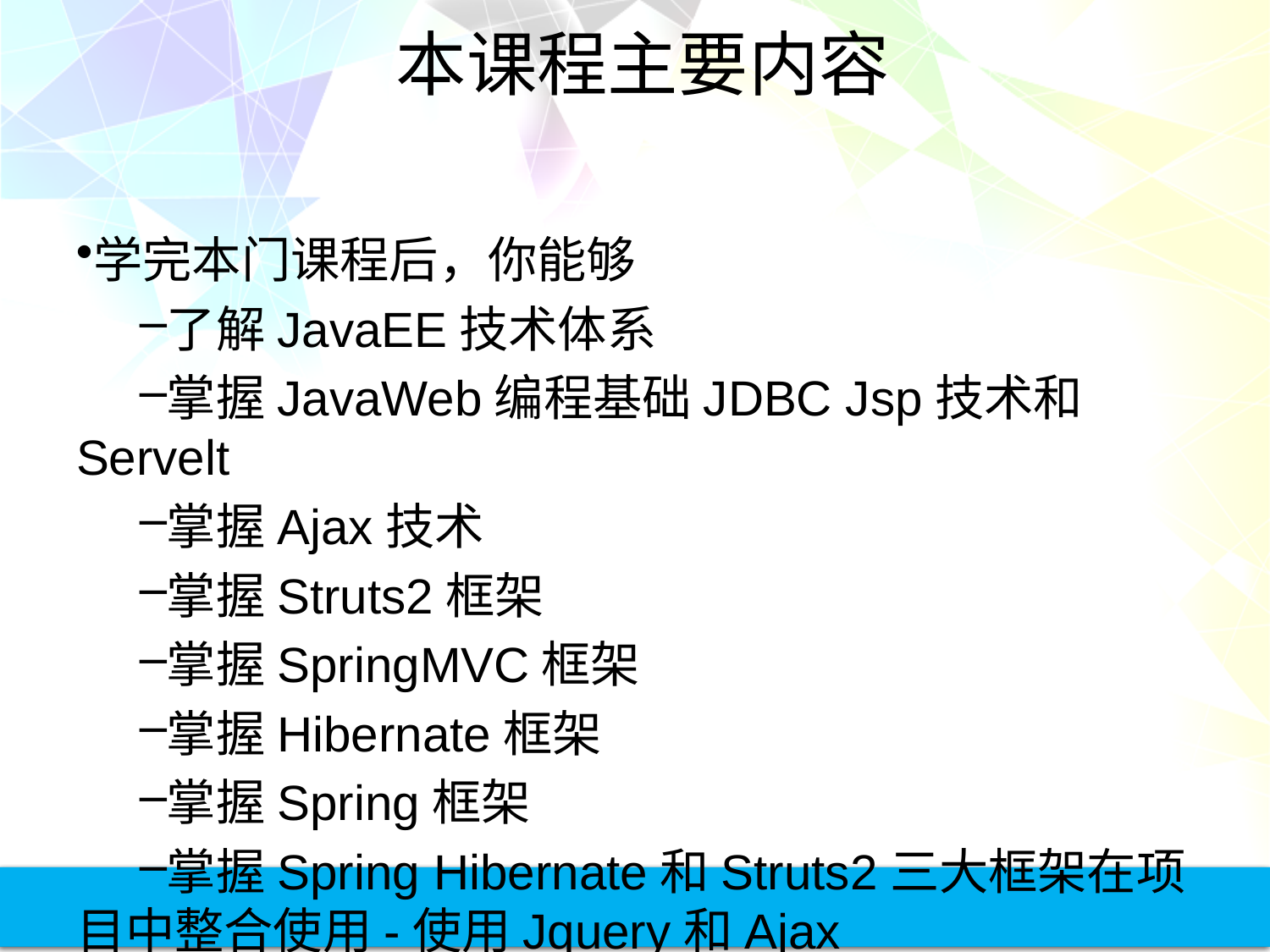

# 本课程主要内容
学完本门课程后，你能够
了解JavaEE技术体系
掌握JavaWeb编程基础JDBC Jsp技术和Servelt
掌握Ajax技术
掌握Struts2框架
掌握SpringMVC框架
掌握Hibernate框架
掌握Spring框架
掌握Spring Hibernate和Struts2三大框架在项目中整合使用-使用Jquery和Ajax